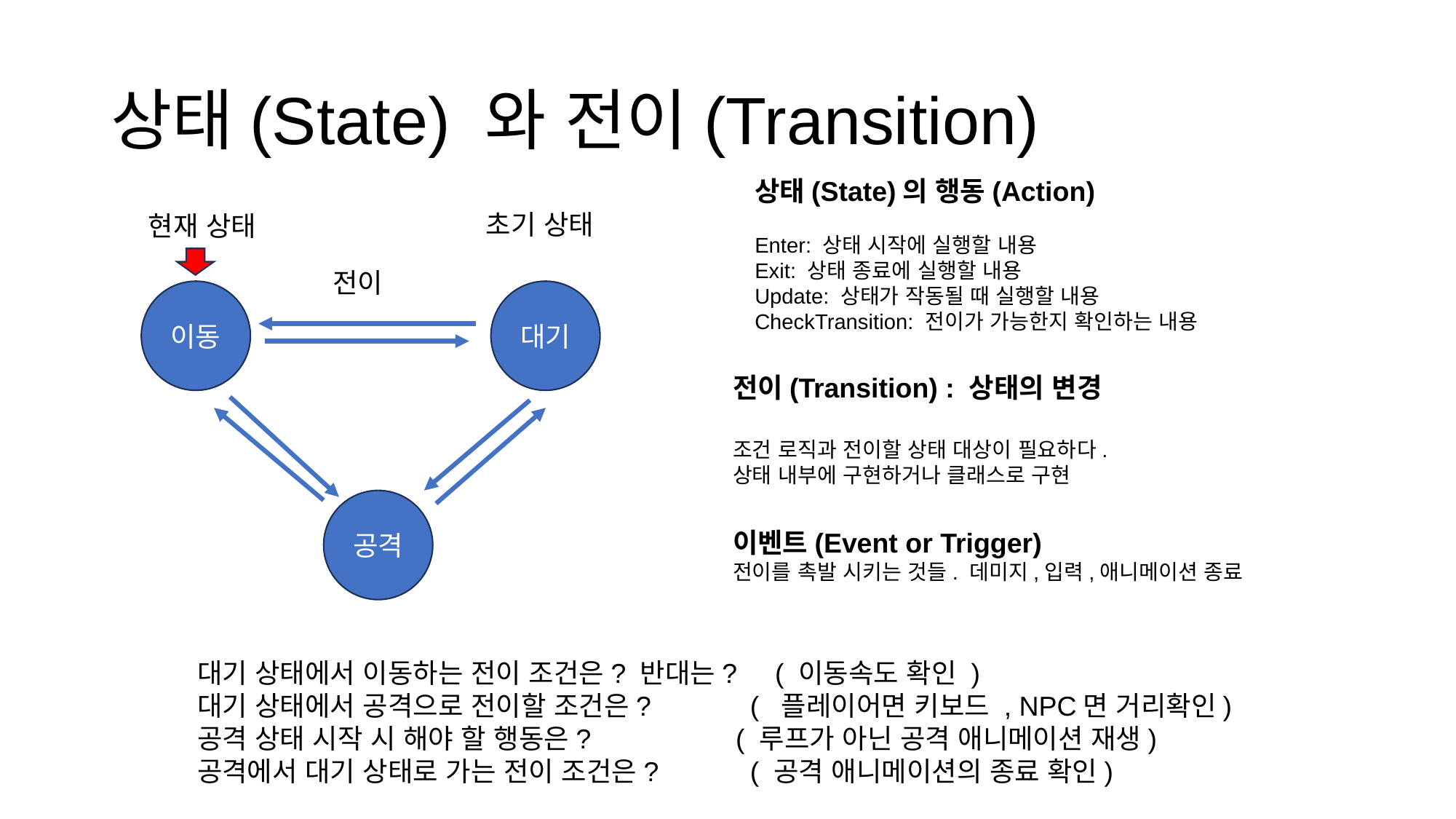

# 상태(State) 와 전이(Transition)
상태(State)의 행동(Action)

Enter: 상태 시작에 실행할 내용
Exit: 상태 종료에 실행할 내용
Update: 상태가 작동될 때 실행할 내용
CheckTransition: 전이가 가능한지 확인하는 내용
초기 상태
현재 상태

전이
이동
대기
전이(Transition) : 상태의 변경

조건 로직과 전이할 상태 대상이 필요하다.
상태 내부에 구현하거나 클래스로 구현
공격
이벤트(Event or Trigger)
전이를 촉발 시키는 것들. 데미지,입력,애니메이션 종료
대기 상태에서 이동하는 전이 조건은? 반대는?     ( 이동속도 확인 )
대기 상태에서 공격으로 전이할 조건은?             (  플레이어면 키보드 , NPC면 거리확인)
공격 상태 시작 시 해야 할 행동은?                   ( 루프가 아닌 공격 애니메이션 재생)
공격에서 대기 상태로 가는 전이 조건은?            ( 공격 애니메이션의 종료 확인)